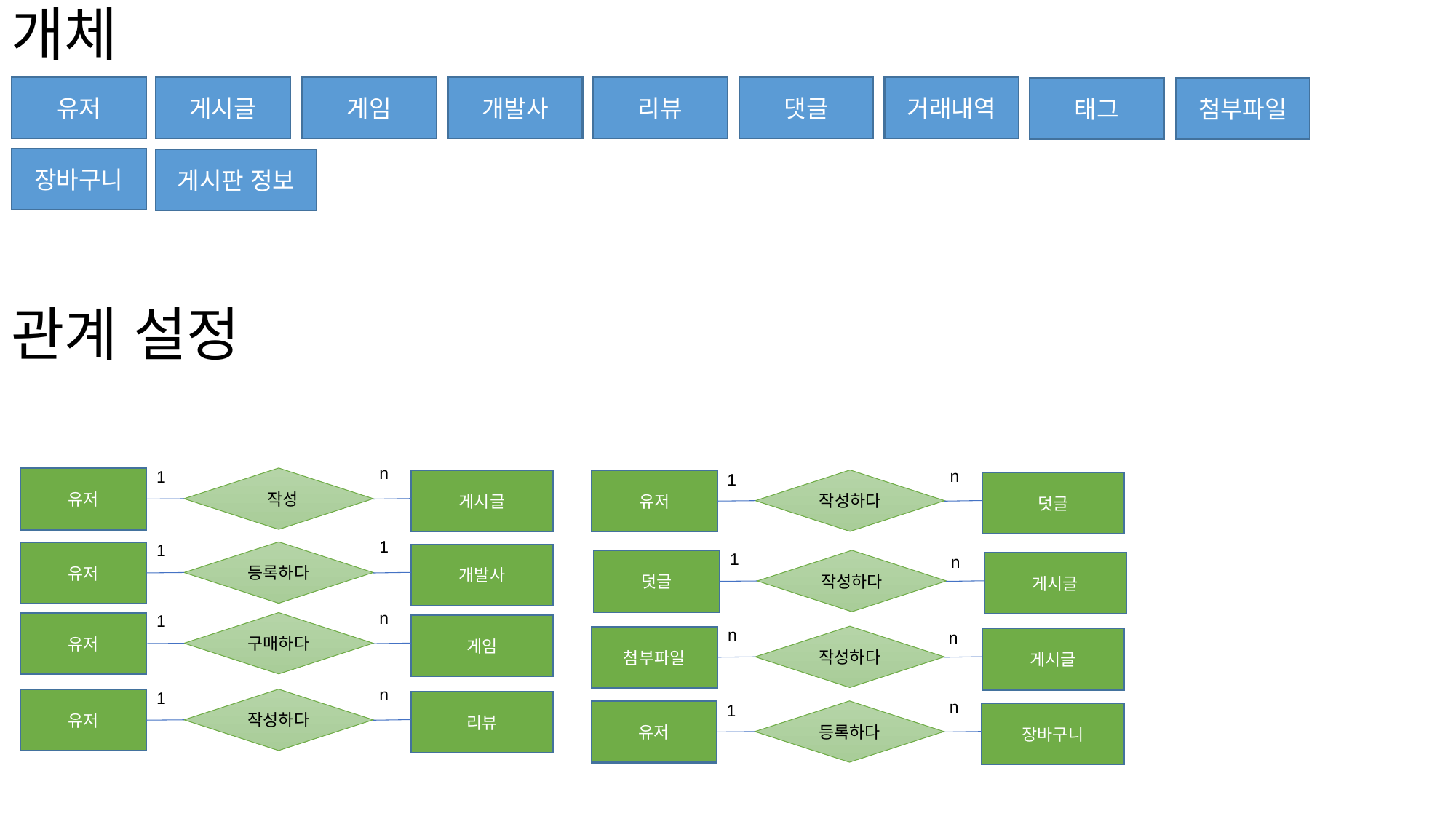

# 개체
유저
게시글
게임
개발사
리뷰
댓글
거래내역
태그
첨부파일
장바구니
게시판 정보
관계 설정
n
n
1
1
 작성
유저
작성하다
게시글
유저
덧글
1
1
등록하다
유저
1
개발사
n
작성하다
덧글
게시글
n
1
구매하다
유저
게임
n
n
작성하다
첨부파일
게시글
n
1
작성하다
유저
n
리뷰
1
등록하다
유저
장바구니